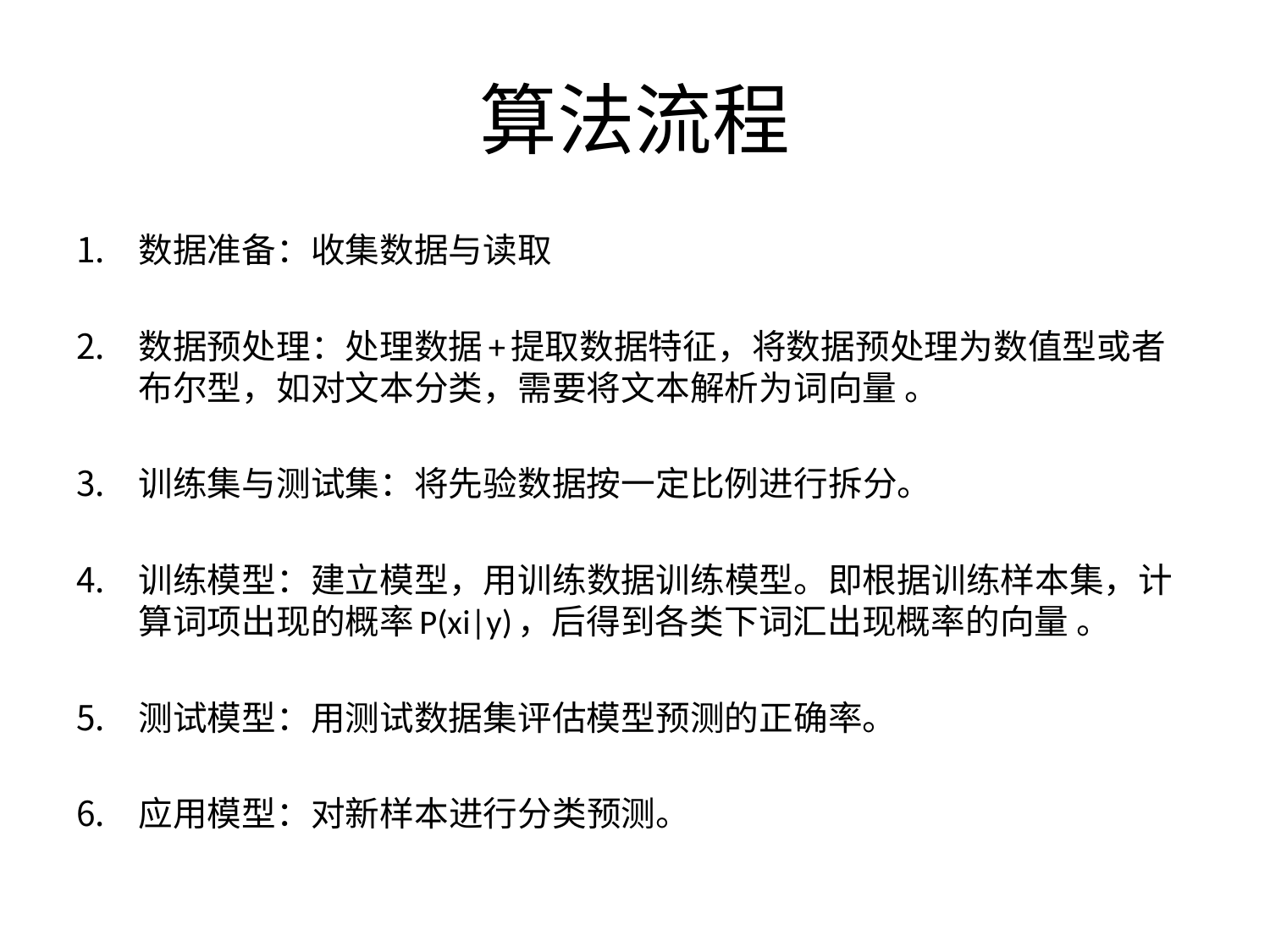

# 算法流程
数据准备：收集数据与读取

数据预处理：处理数据+提取数据特征，将数据预处理为数值型或者布尔型，如对文本分类，需要将文本解析为词向量 。

训练集与测试集：将先验数据按一定比例进行拆分。

训练模型：建立模型，用训练数据训练模型。即根据训练样本集，计算词项出现的概率P(xi|y)，后得到各类下词汇出现概率的向量 。

测试模型：用测试数据集评估模型预测的正确率。

应用模型：对新样本进行分类预测。